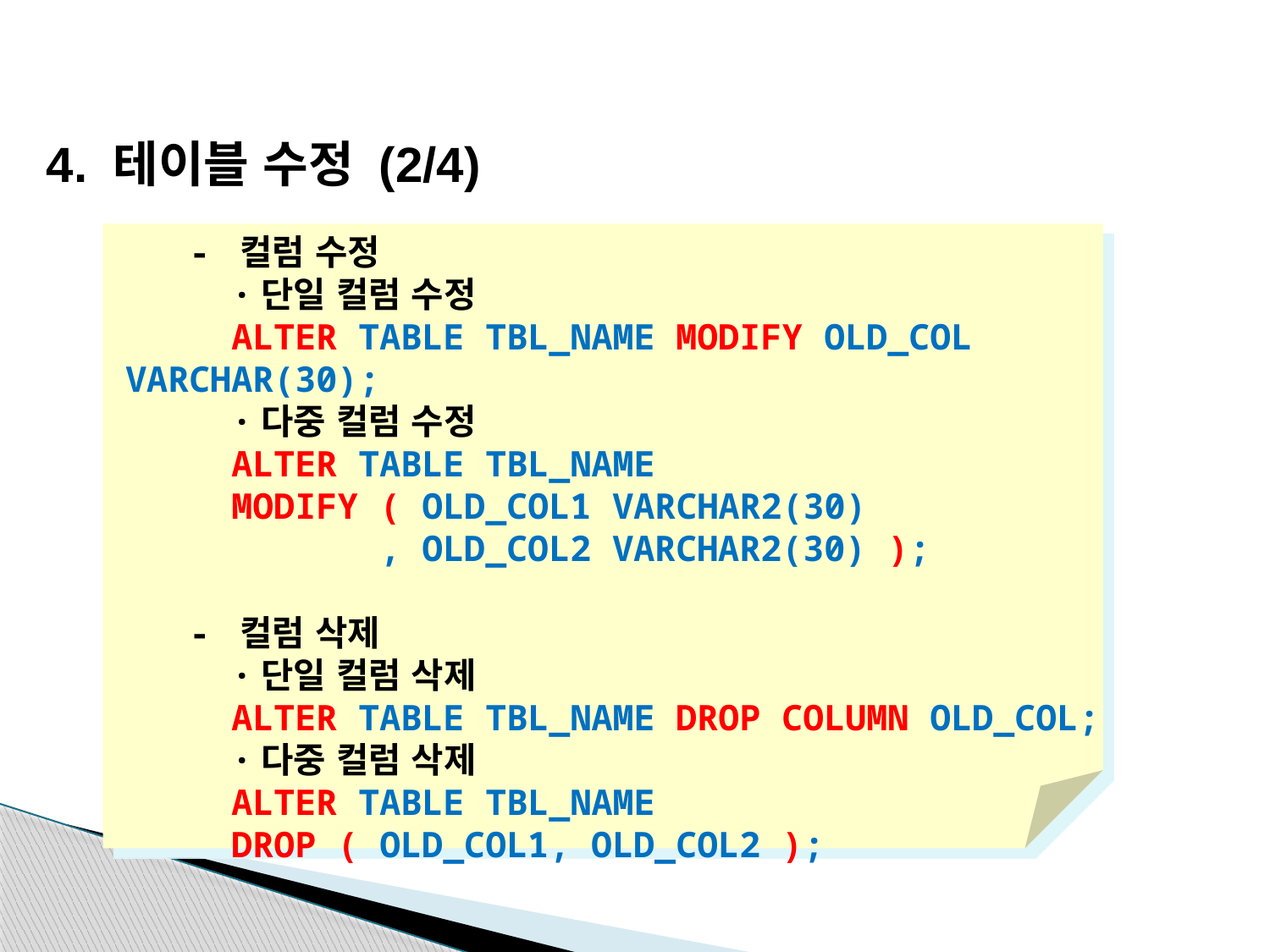

4. 테이블 수정 (2/4)
   - 컬럼 수정
     ·단일 컬럼 수정
     ALTER TABLE TBL_NAME MODIFY OLD_COL VARCHAR(30);
     ·다중 컬럼 수정
     ALTER TABLE TBL_NAME
     MODIFY ( OLD_COL1 VARCHAR2(30)
            , OLD_COL2 VARCHAR2(30) );

   - 컬럼 삭제
     ·단일 컬럼 삭제
     ALTER TABLE TBL_NAME DROP COLUMN OLD_COL;
     ·다중 컬럼 삭제
     ALTER TABLE TBL_NAME
     DROP ( OLD_COL1, OLD_COL2 );